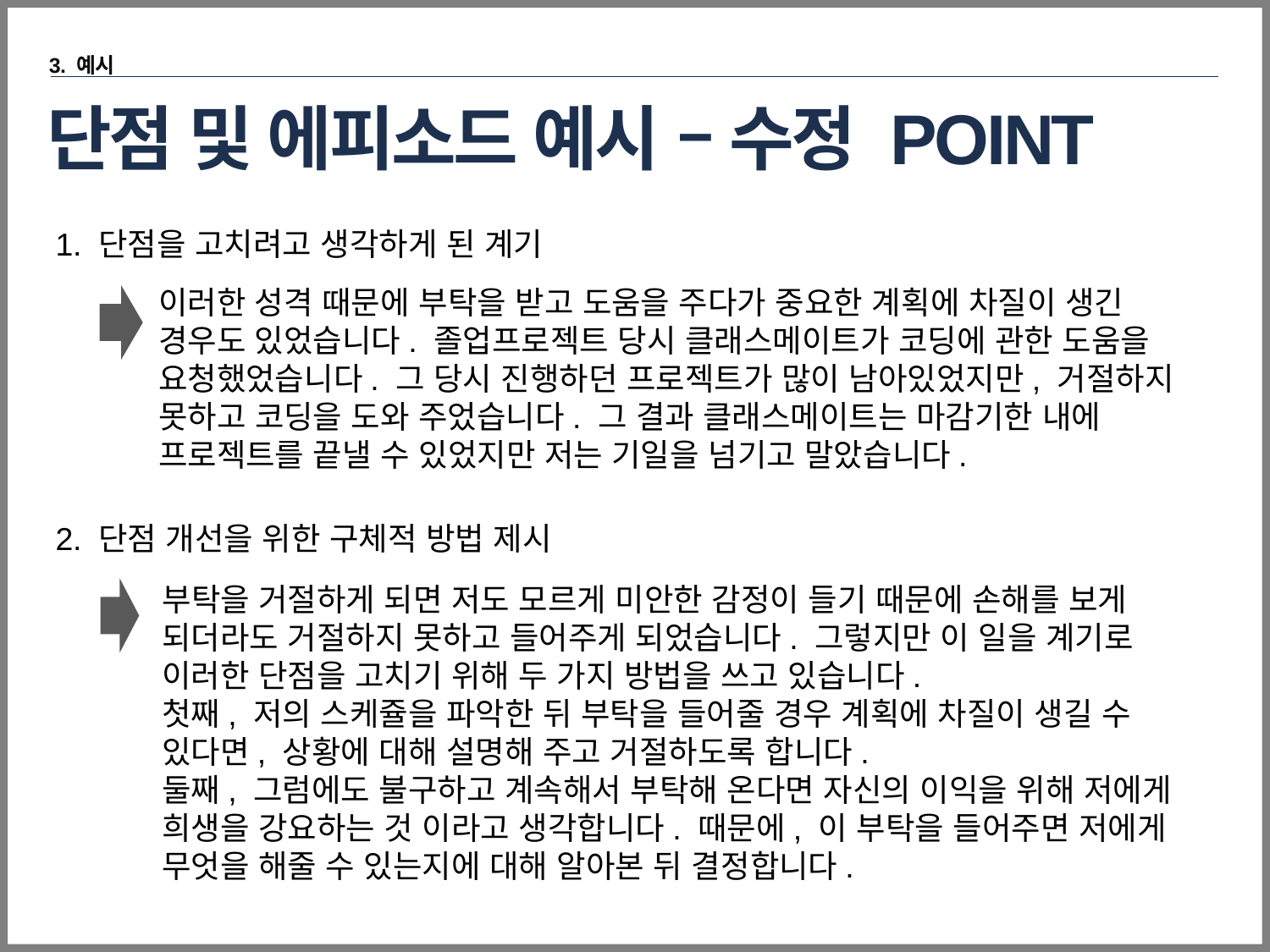

3. 예시
# 단점 및 에피소드 예시 – 수정 POINT
1. 단점을 고치려고 생각하게 된 계기
이러한 성격 때문에 부탁을 받고 도움을 주다가 중요한 계획에 차질이 생긴 경우도 있었습니다. 졸업프로젝트 당시 클래스메이트가 코딩에 관한 도움을 요청했었습니다. 그 당시 진행하던 프로젝트가 많이 남아있었지만, 거절하지 못하고 코딩을 도와 주었습니다. 그 결과 클래스메이트는 마감기한 내에 프로젝트를 끝낼 수 있었지만 저는 기일을 넘기고 말았습니다.

2. 단점 개선을 위한 구체적 방법 제시
부탁을 거절하게 되면 저도 모르게 미안한 감정이 들기 때문에 손해를 보게 되더라도 거절하지 못하고 들어주게 되었습니다. 그렇지만 이 일을 계기로 이러한 단점을 고치기 위해 두 가지 방법을 쓰고 있습니다.
첫째, 저의 스케쥴을 파악한 뒤 부탁을 들어줄 경우 계획에 차질이 생길 수 있다면, 상황에 대해 설명해 주고 거절하도록 합니다.
둘째, 그럼에도 불구하고 계속해서 부탁해 온다면 자신의 이익을 위해 저에게 희생을 강요하는 것 이라고 생각합니다. 때문에, 이 부탁을 들어주면 저에게 무엇을 해줄 수 있는지에 대해 알아본 뒤 결정합니다.